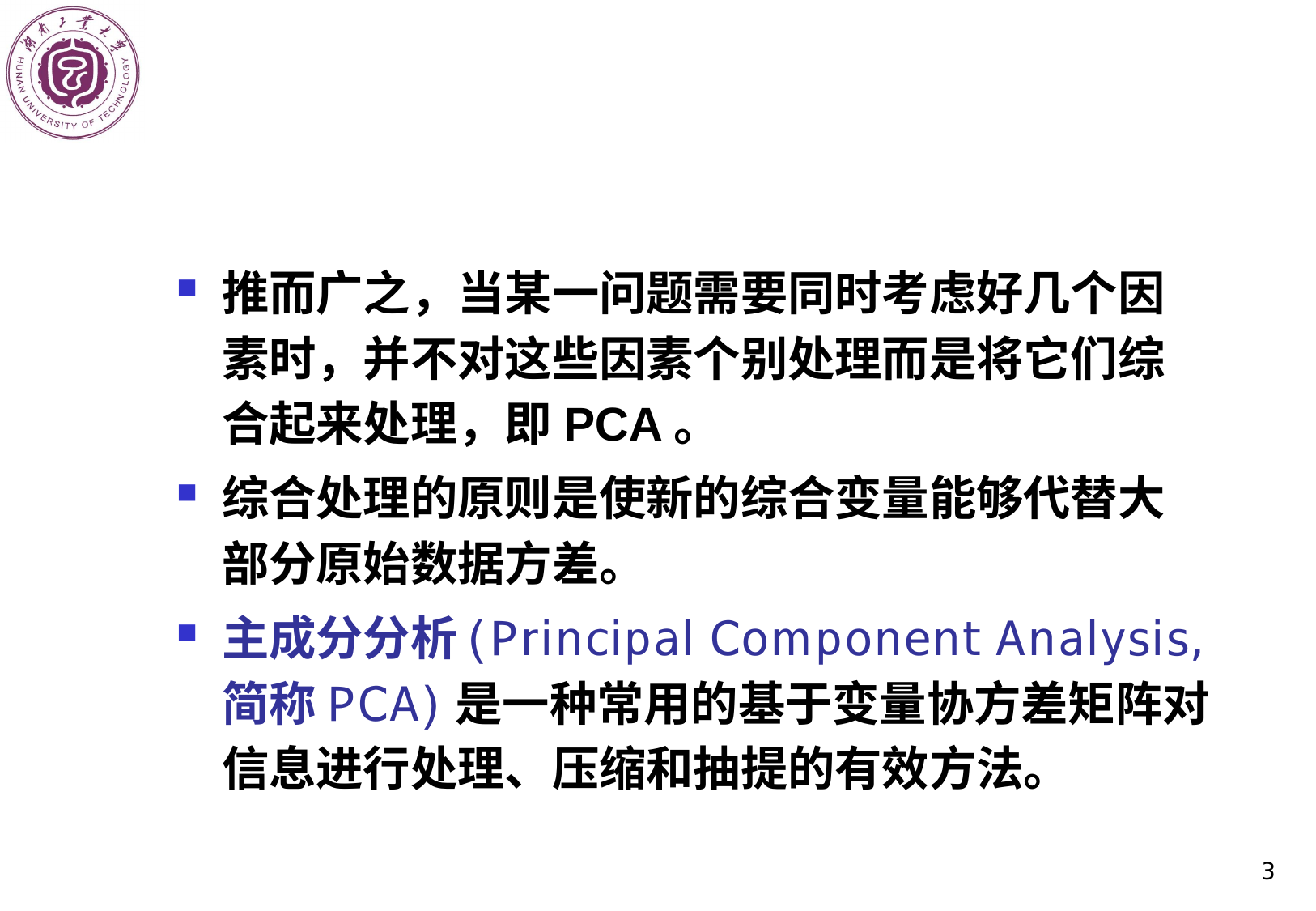

推而广之，当某一问题需要同时考虑好几个因素时，并不对这些因素个别处理而是将它们综合起来处理，即PCA。
综合处理的原则是使新的综合变量能够代替大部分原始数据方差。
主成分分析(Principal Component Analysis, 简称PCA)是一种常用的基于变量协方差矩阵对信息进行处理、压缩和抽提的有效方法。
3